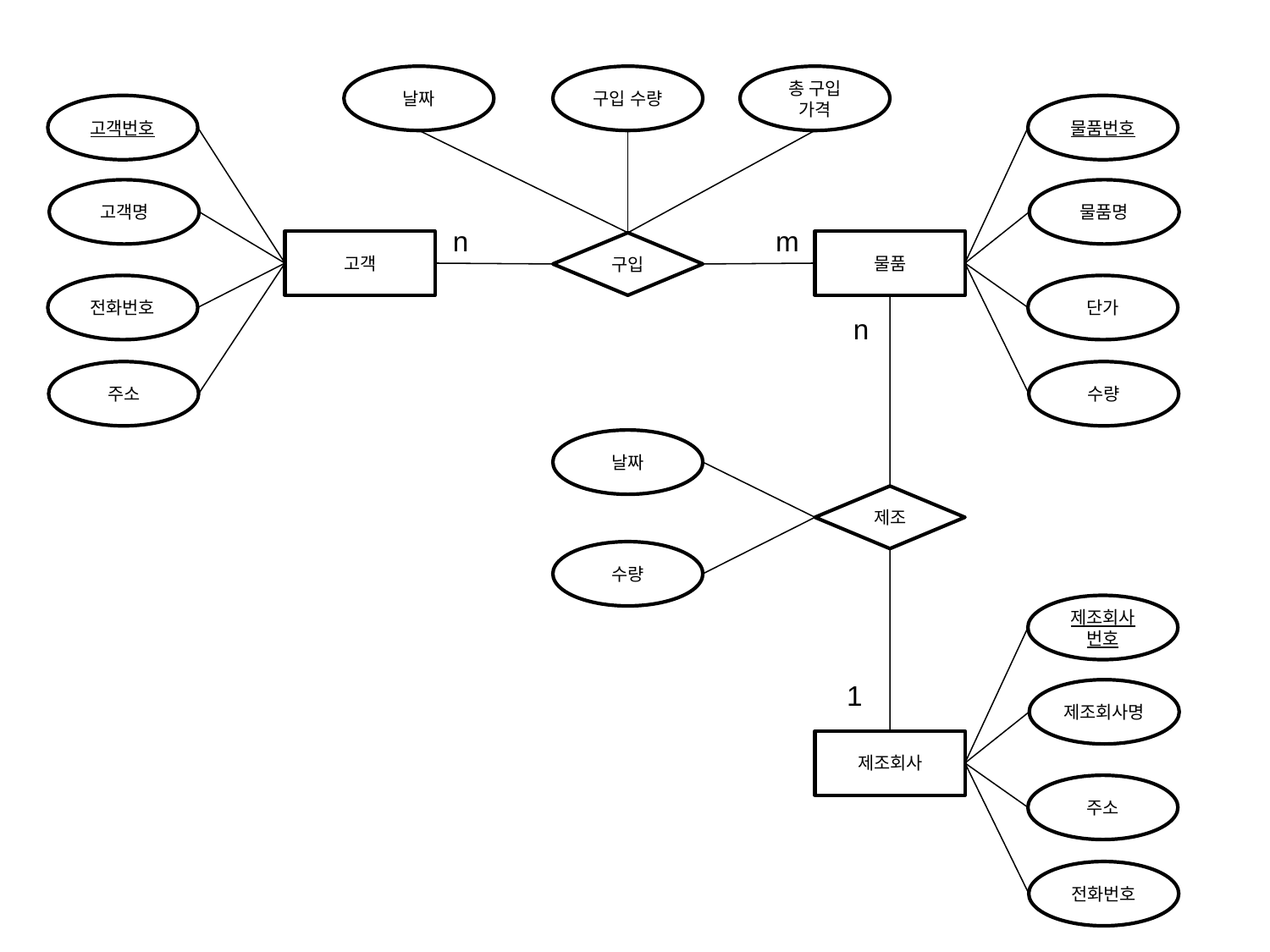

날짜
구입 수량
총 구입 가격
고객번호
물품번호
고객명
물품명
n
m
고객
물품
구입
전화번호
단가
n
주소
수량
날짜
제조
수량
제조회사 번호
1
제조회사명
제조회사
주소
전화번호